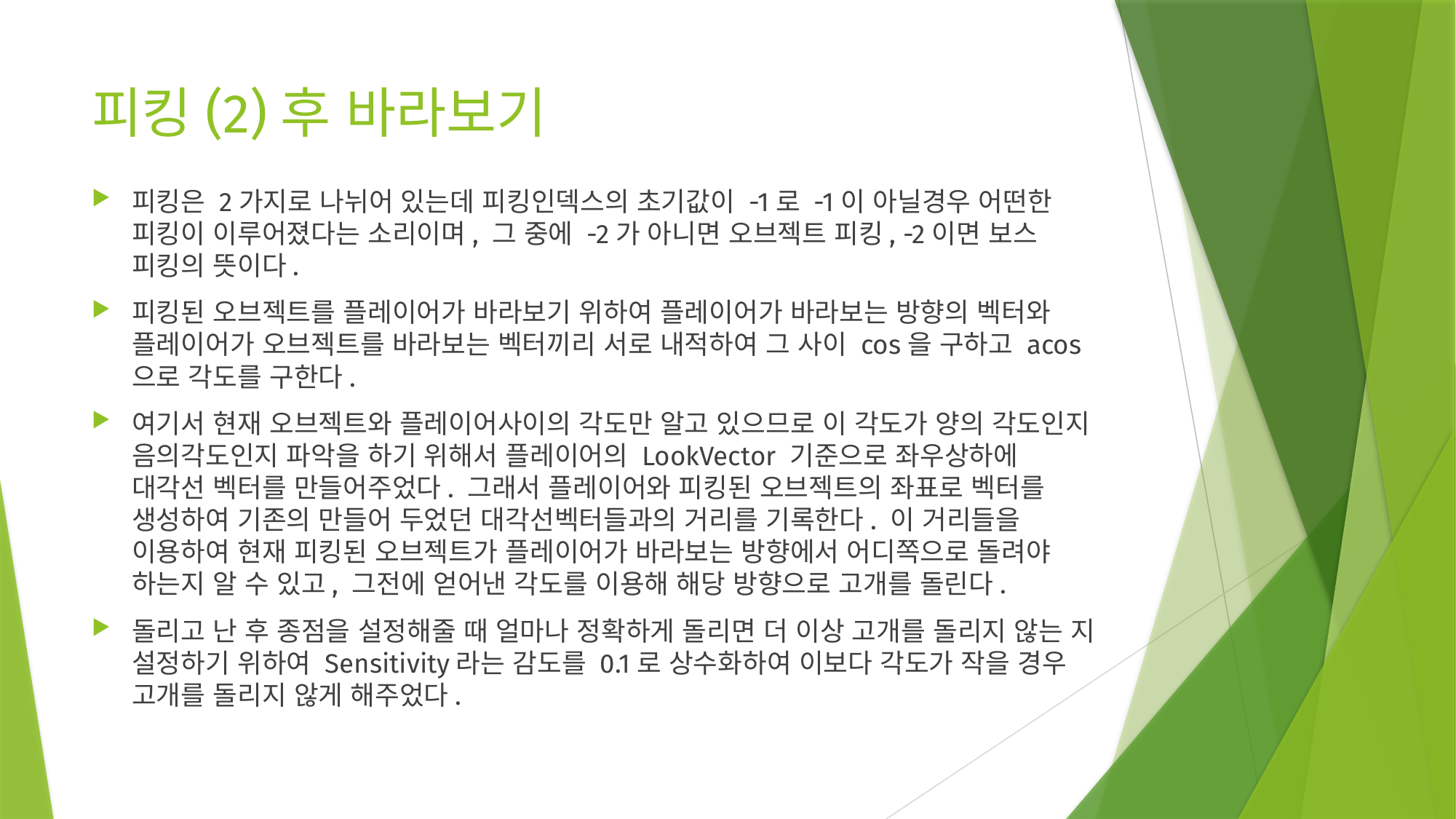

# 피킹(2)후 바라보기
피킹은 2가지로 나뉘어 있는데 피킹인덱스의 초기값이 -1로 -1이 아닐경우 어떤한 피킹이 이루어졌다는 소리이며, 그 중에 -2가 아니면 오브젝트 피킹, -2이면 보스 피킹의 뜻이다.
피킹된 오브젝트를 플레이어가 바라보기 위하여 플레이어가 바라보는 방향의 벡터와 플레이어가 오브젝트를 바라보는 벡터끼리 서로 내적하여 그 사이 cos을 구하고 acos으로 각도를 구한다.
여기서 현재 오브젝트와 플레이어사이의 각도만 알고 있으므로 이 각도가 양의 각도인지 음의각도인지 파악을 하기 위해서 플레이어의 LookVector 기준으로 좌우상하에 대각선 벡터를 만들어주었다. 그래서 플레이어와 피킹된 오브젝트의 좌표로 벡터를 생성하여 기존의 만들어 두었던 대각선벡터들과의 거리를 기록한다. 이 거리들을 이용하여 현재 피킹된 오브젝트가 플레이어가 바라보는 방향에서 어디쪽으로 돌려야 하는지 알 수 있고, 그전에 얻어낸 각도를 이용해 해당 방향으로 고개를 돌린다.
돌리고 난 후 종점을 설정해줄 때 얼마나 정확하게 돌리면 더 이상 고개를 돌리지 않는 지 설정하기 위하여 Sensitivity라는 감도를 0.1로 상수화하여 이보다 각도가 작을 경우 고개를 돌리지 않게 해주었다.